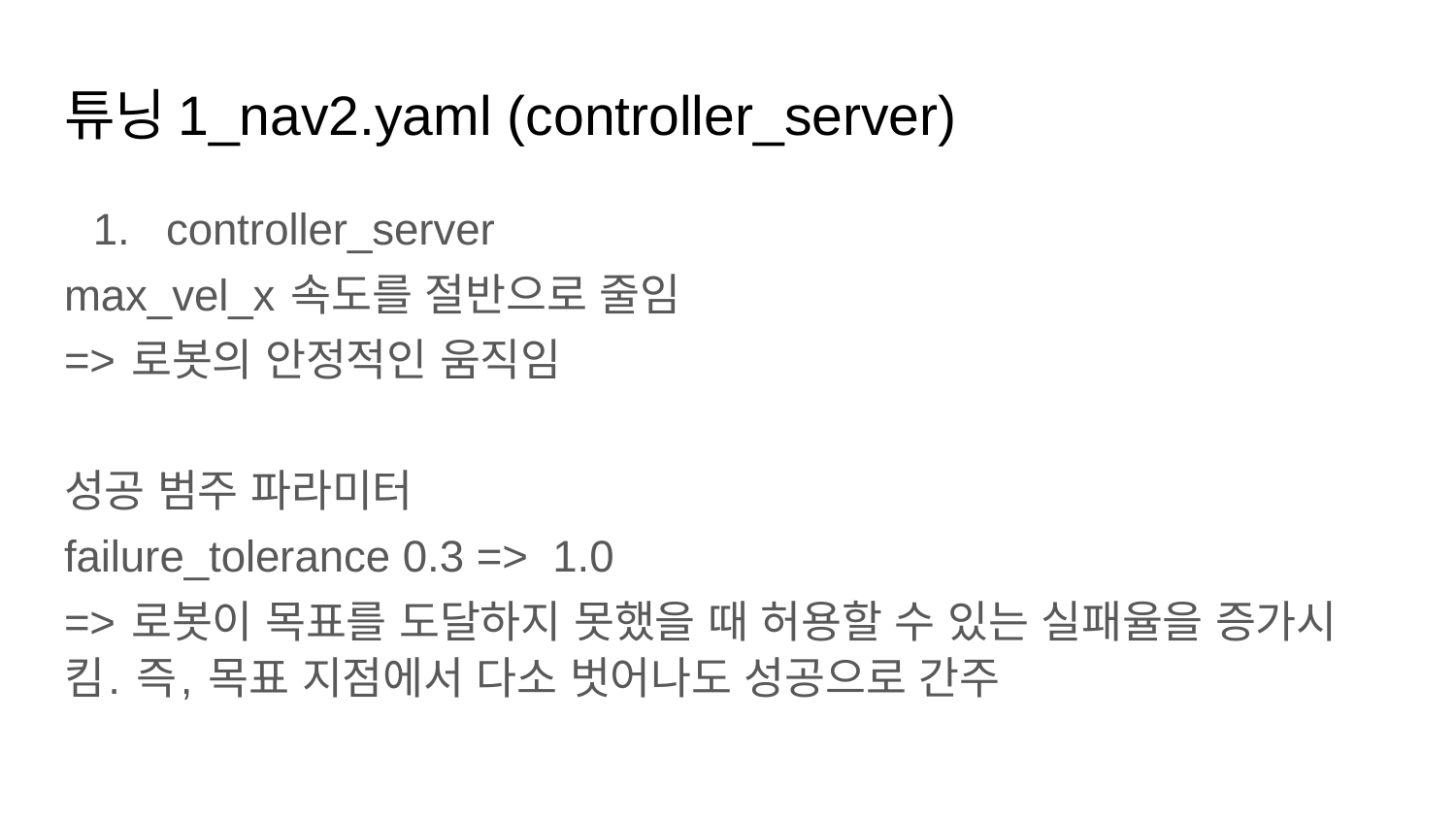

# 튜닝1_nav2.yaml (controller_server)
controller_server
max_vel_x 속도를 절반으로 줄임
=> 로봇의 안정적인 움직임

성공 범주 파라미터
failure_tolerance 0.3 =>  1.0
=> 로봇이 목표를 도달하지 못했을 때 허용할 수 있는 실패율을 증가시킴. 즉, 목표 지점에서 다소 벗어나도 성공으로 간주